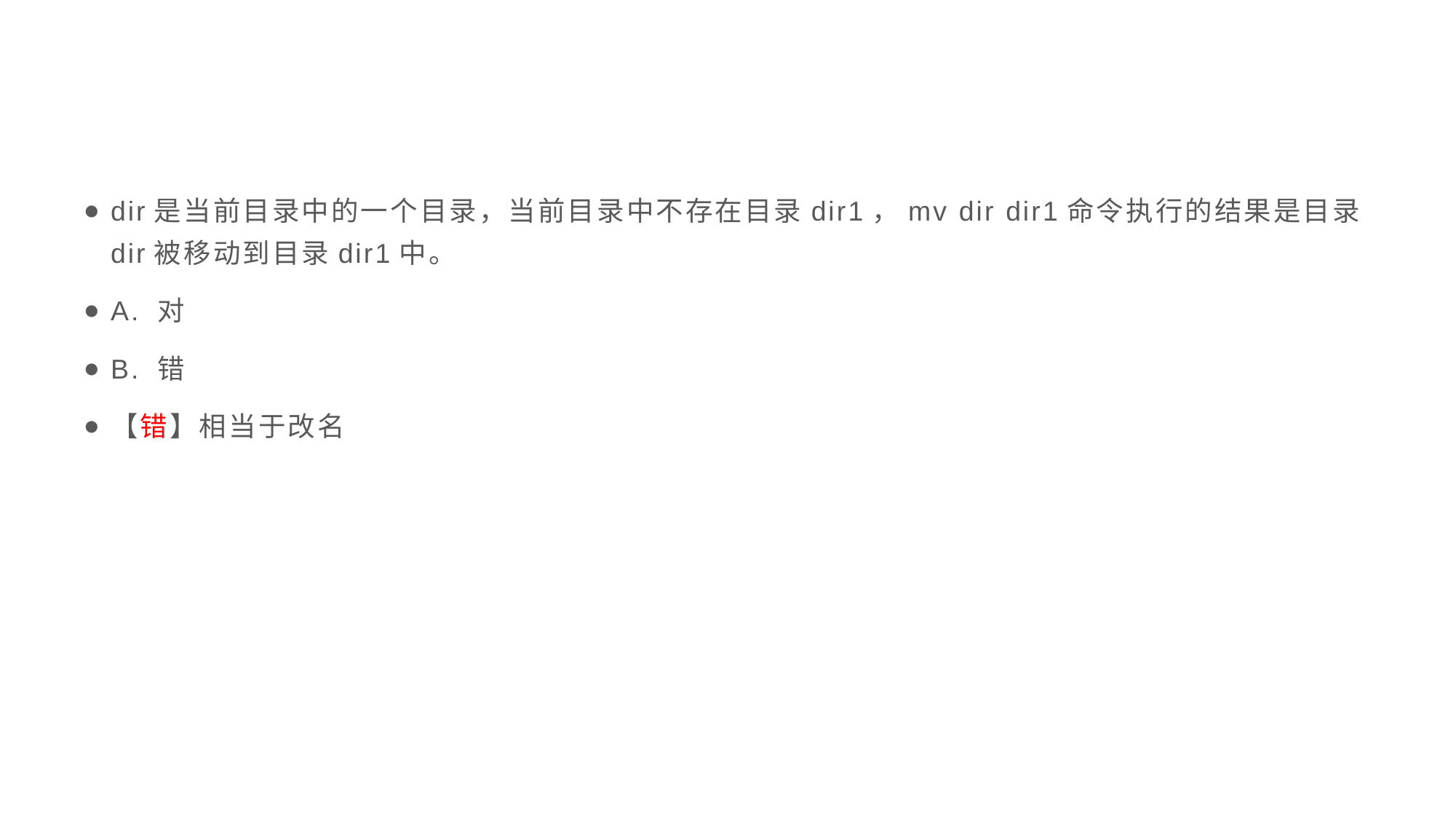

#
dir是当前目录中的一个目录，当前目录中不存在目录dir1，mv dir dir1命令执行的结果是目录dir被移动到目录dir1中。
A. 对
B. 错
【错】相当于改名